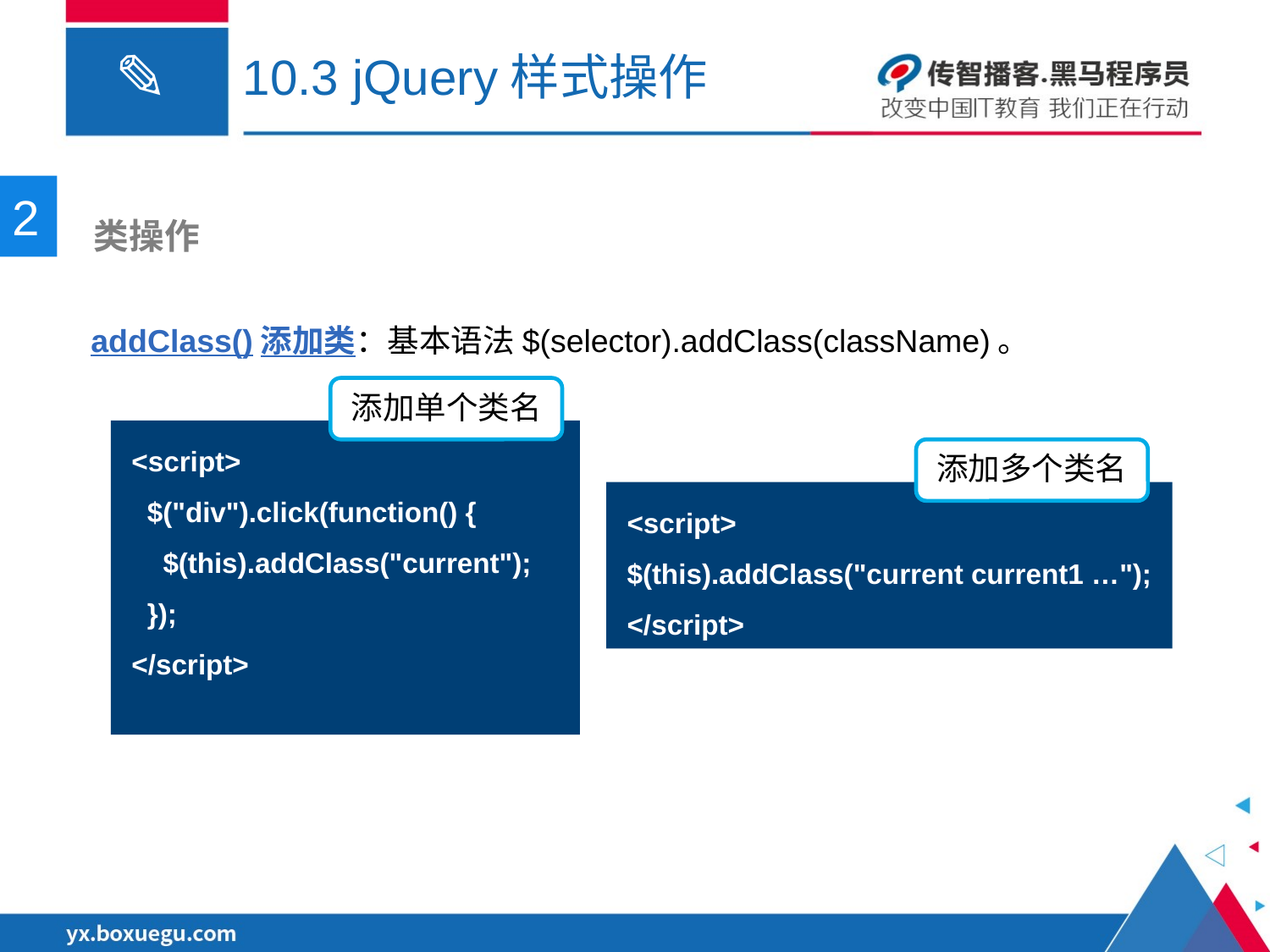

# 10.3 jQuery样式操作

2
  类操作
addClass()添加类：基本语法$(selector).addClass(className)。
添加单个类名

<script>
  $("div").click(function() {
    $(this).addClass("current");
  });
</script>
添加多个类名

<script>
$(this).addClass("current current1 …");
</script>